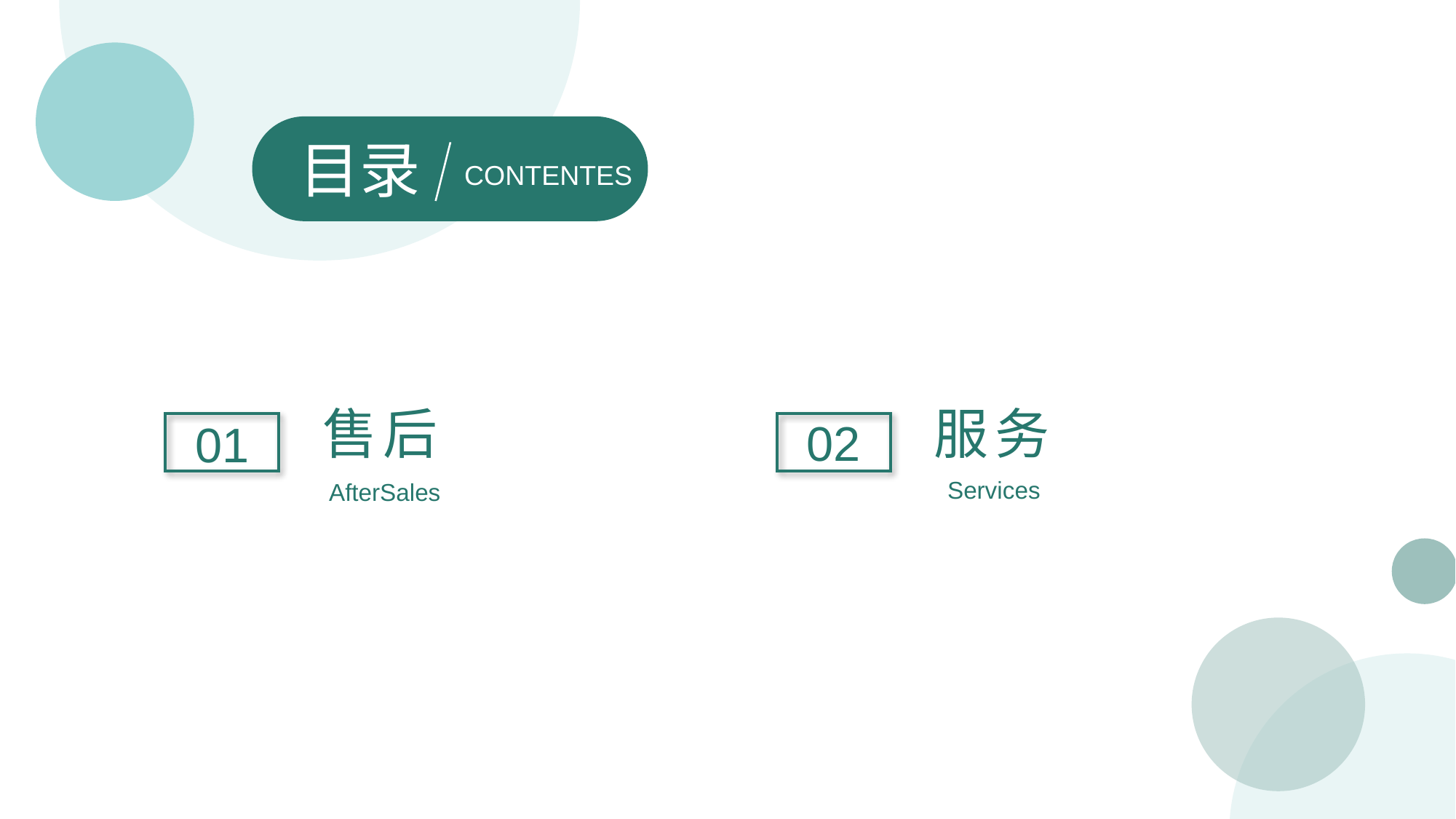

目录
CONTENTES
售后
AfterSales
服务
Services
02

01